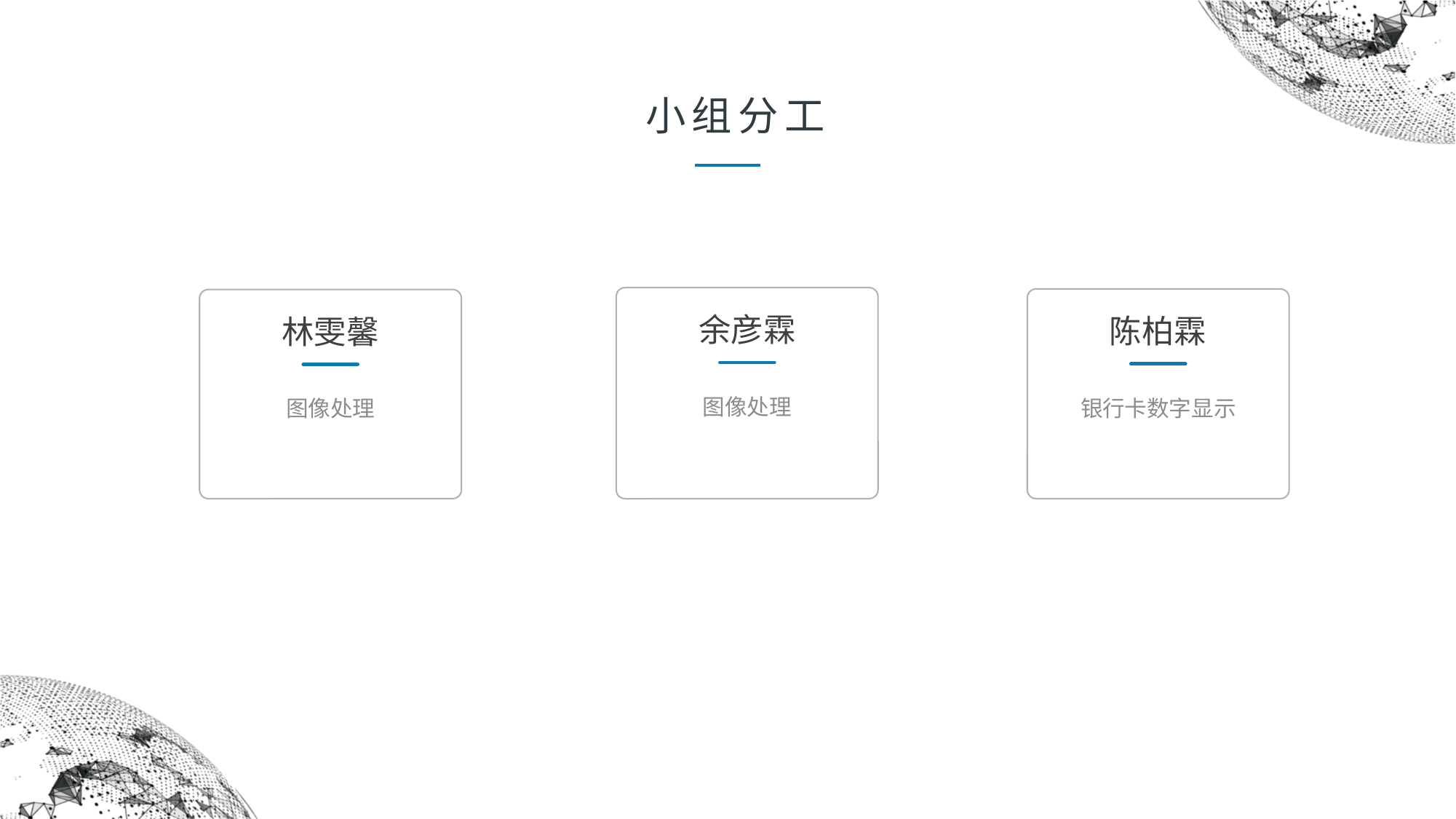

小组分工

余彦霖
陈柏霖
林雯馨
图像处理
银行卡数字显示
图像处理